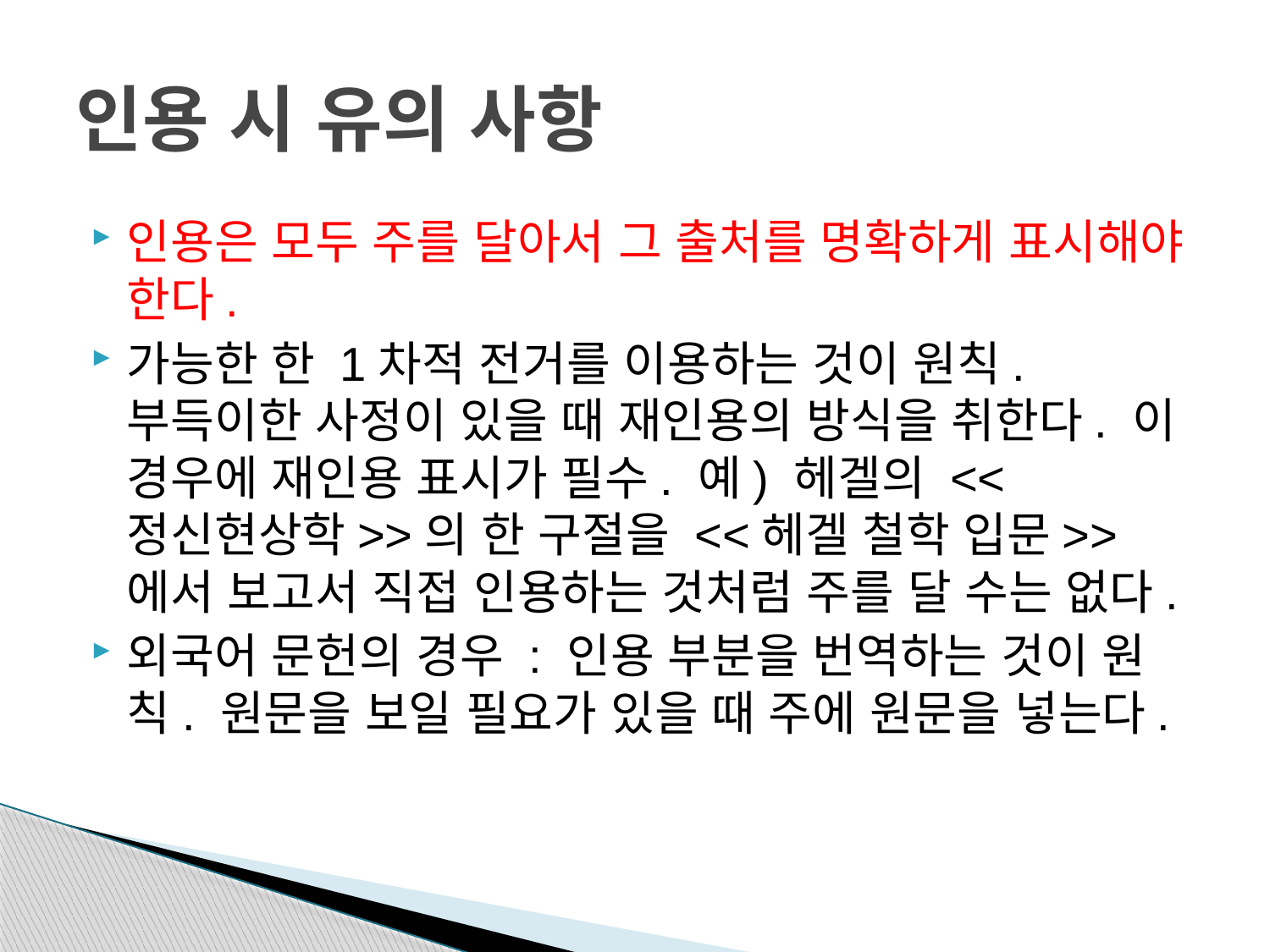

# 인용 시 유의 사항
인용은 모두 주를 달아서 그 출처를 명확하게 표시해야 한다.
가능한 한 1차적 전거를 이용하는 것이 원칙. 부득이한 사정이 있을 때 재인용의 방식을 취한다. 이 경우에 재인용 표시가 필수. 예) 헤겔의 <<정신현상학>>의 한 구절을 <<헤겔 철학 입문>>에서 보고서 직접 인용하는 것처럼 주를 달 수는 없다.
외국어 문헌의 경우 : 인용 부분을 번역하는 것이 원칙. 원문을 보일 필요가 있을 때 주에 원문을 넣는다.